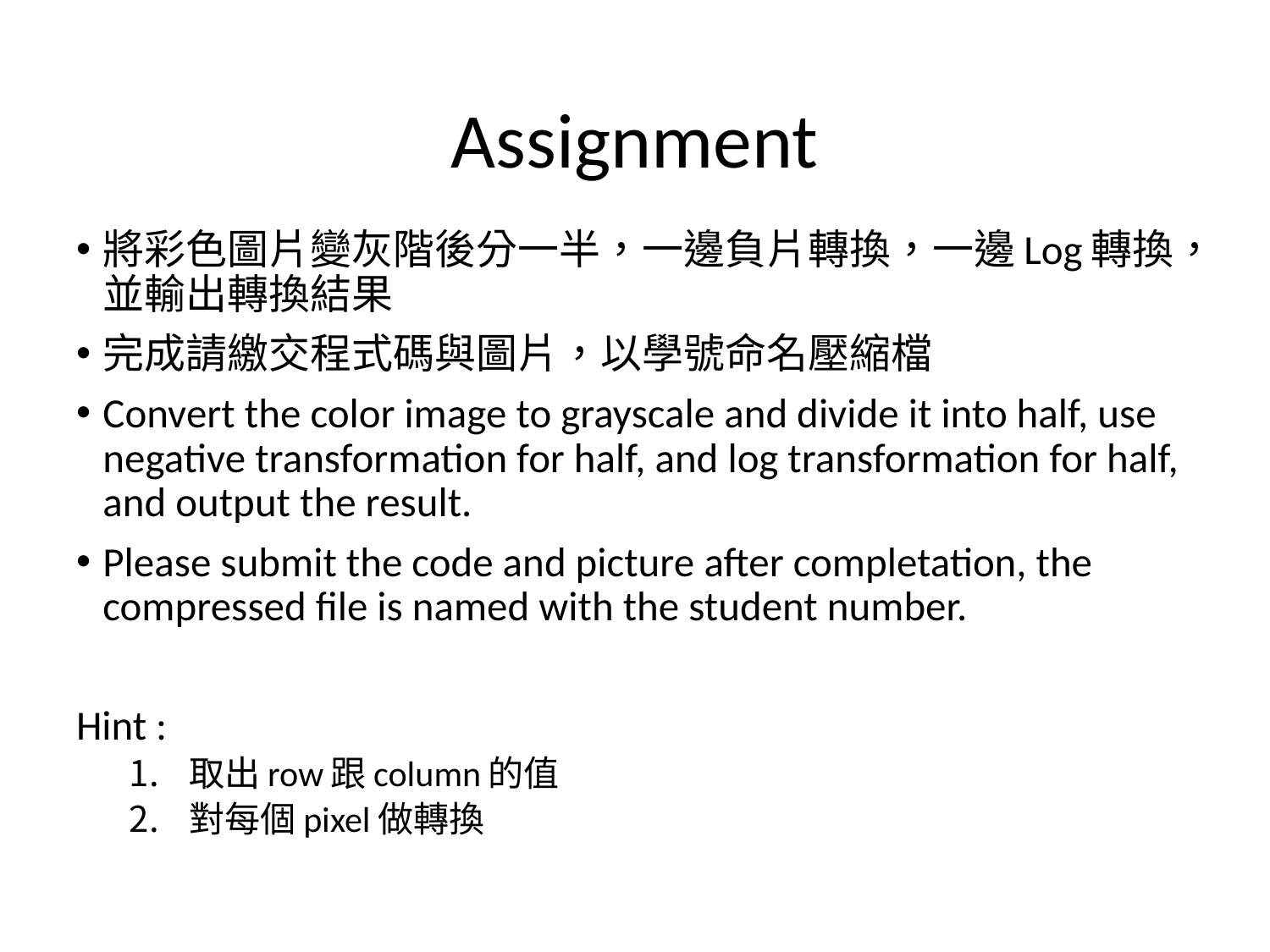

# Assignment
將彩色圖片變灰階後分一半，一邊負片轉換，一邊Log轉換，並輸出轉換結果
完成請繳交程式碼與圖片，以學號命名壓縮檔
Convert the color image to grayscale and divide it into half, use negative transformation for half, and log transformation for half, and output the result.
Please submit the code and picture after completation, the compressed file is named with the student number.

Hint :
取出row跟column的值
對每個pixel做轉換